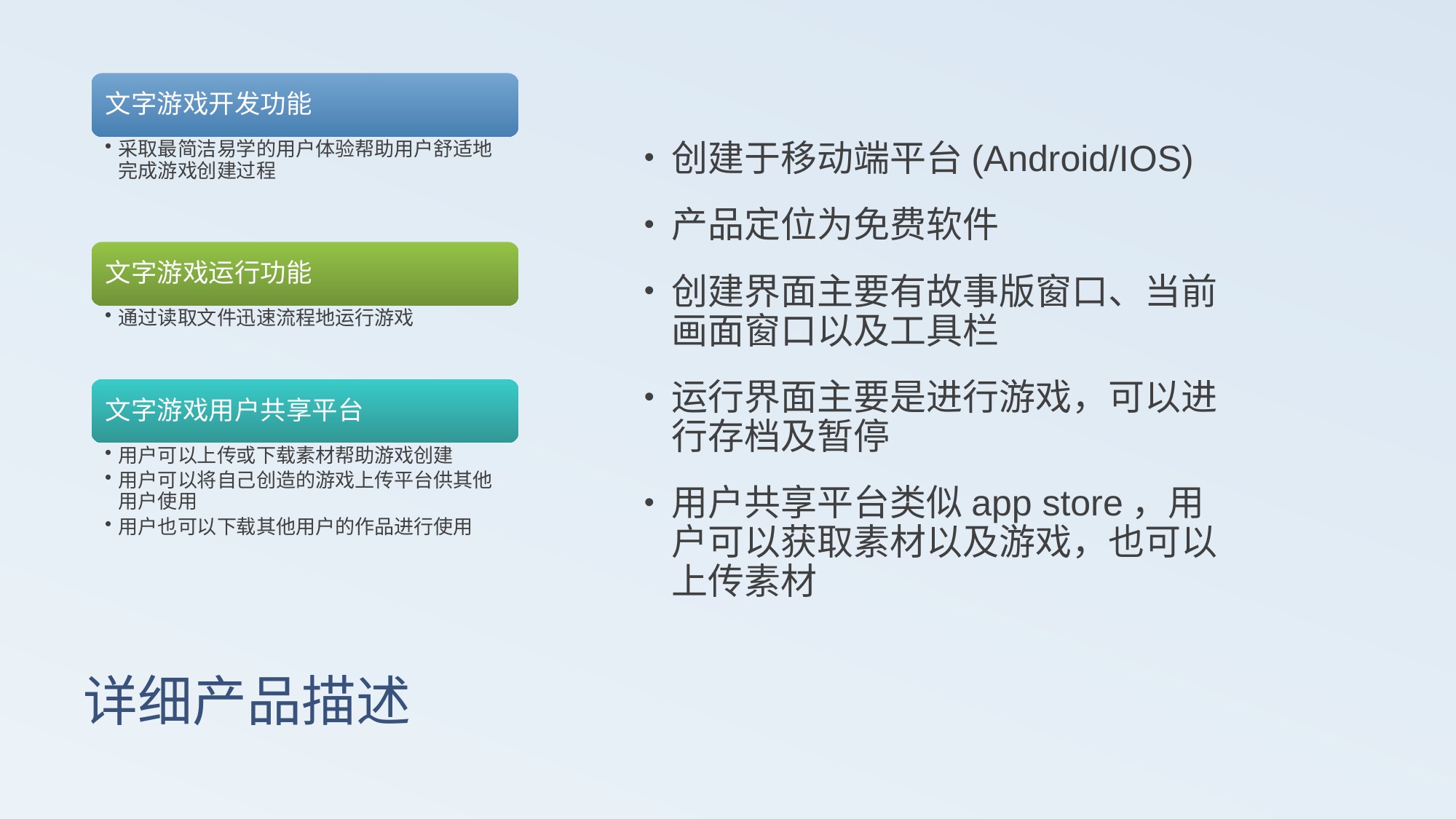

文字游戏开发功能
采取最简洁易学的用户体验帮助用户舒适地完成游戏创建过程

文字游戏运行功能
通过读取文件迅速流程地运行游戏

文字游戏用户共享平台
用户可以上传或下载素材帮助游戏创建
用户可以将自己创造的游戏上传平台供其他用户使用
用户也可以下载其他用户的作品进行使用
创建于移动端平台(Android/IOS)
产品定位为免费软件
创建界面主要有故事版窗口、当前画面窗口以及工具栏
运行界面主要是进行游戏，可以进行存档及暂停
用户共享平台类似app store，用户可以获取素材以及游戏，也可以上传素材

# 详细产品描述